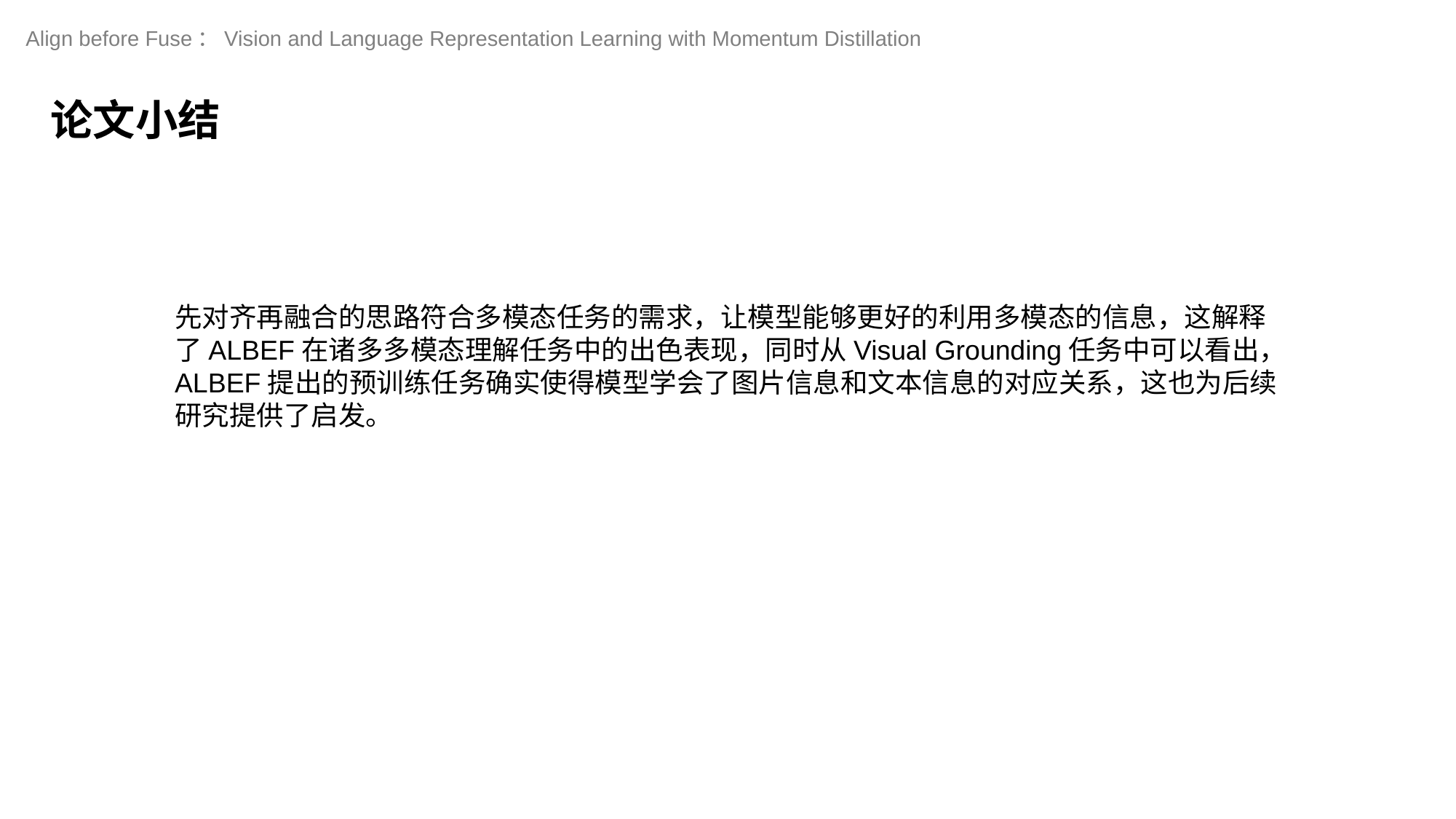

Align before Fuse：Vision and Language Representation Learning with Momentum Distillation
论文小结
先对齐再融合的思路符合多模态任务的需求，让模型能够更好的利用多模态的信息，这解释了ALBEF在诸多多模态理解任务中的出色表现，同时从Visual Grounding任务中可以看出，ALBEF提出的预训练任务确实使得模型学会了图片信息和文本信息的对应关系，这也为后续研究提供了启发。